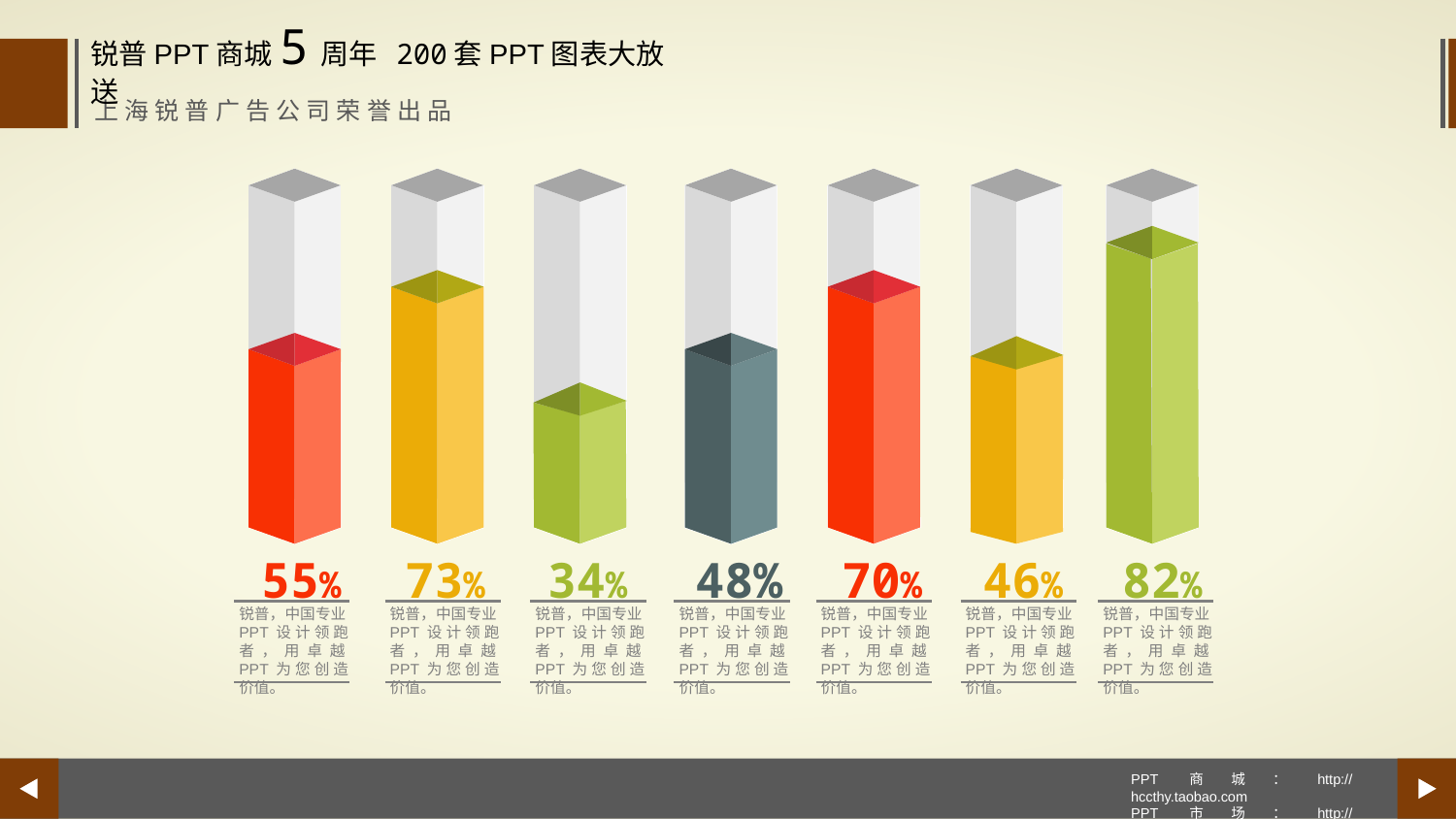

55%
73%
34%
48%
70%
46%
82%
锐普，中国专业PPT设计领跑者，用卓越PPT为您创造价值。
锐普，中国专业PPT设计领跑者，用卓越PPT为您创造价值。
锐普，中国专业PPT设计领跑者，用卓越PPT为您创造价值。
锐普，中国专业PPT设计领跑者，用卓越PPT为您创造价值。
锐普，中国专业PPT设计领跑者，用卓越PPT为您创造价值。
锐普，中国专业PPT设计领跑者，用卓越PPT为您创造价值。
锐普，中国专业PPT设计领跑者，用卓越PPT为您创造价值。